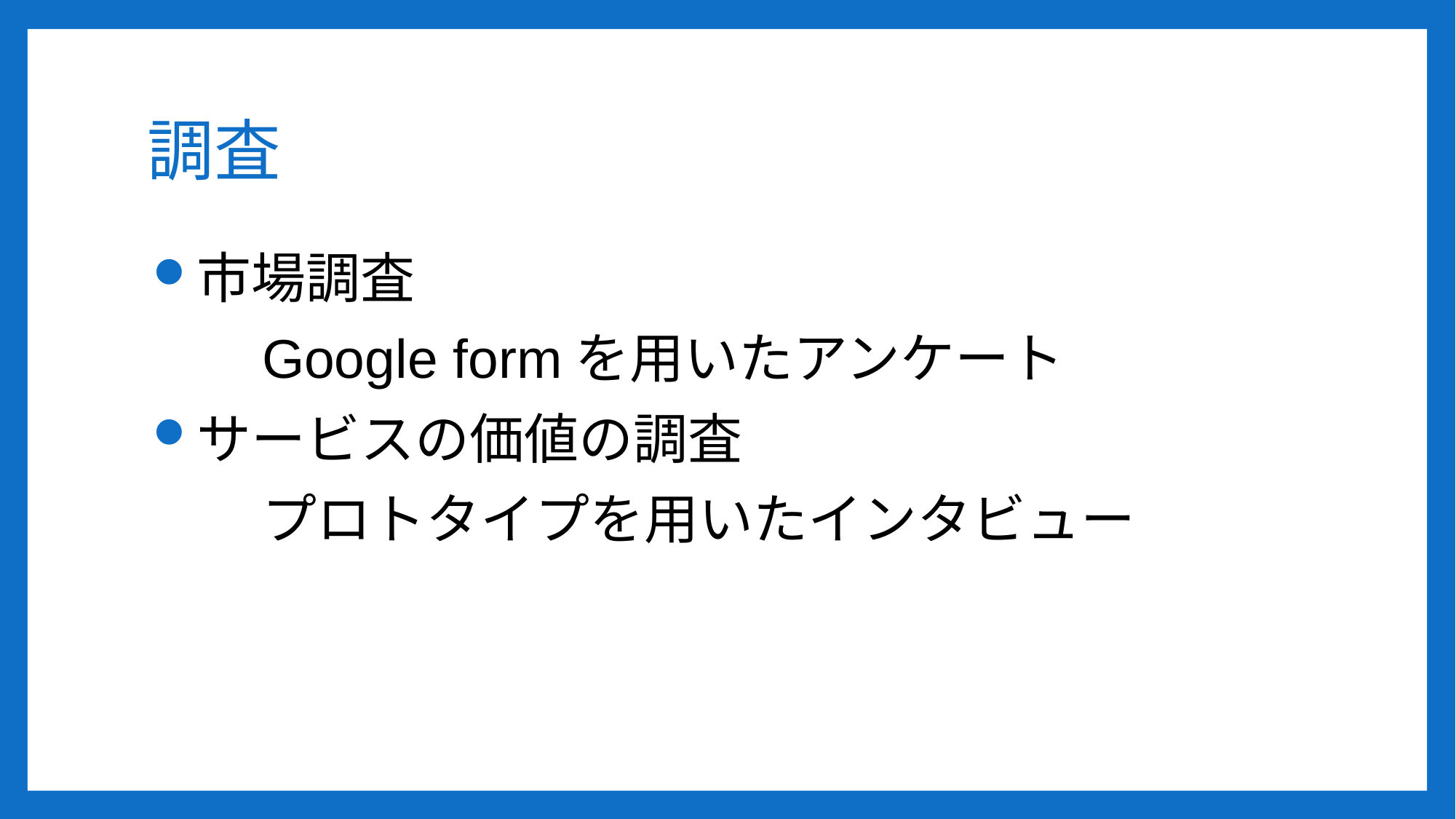

# 調査
市場調査
	Google formを用いたアンケート
サービスの価値の調査
	プロトタイプを用いたインタビュー